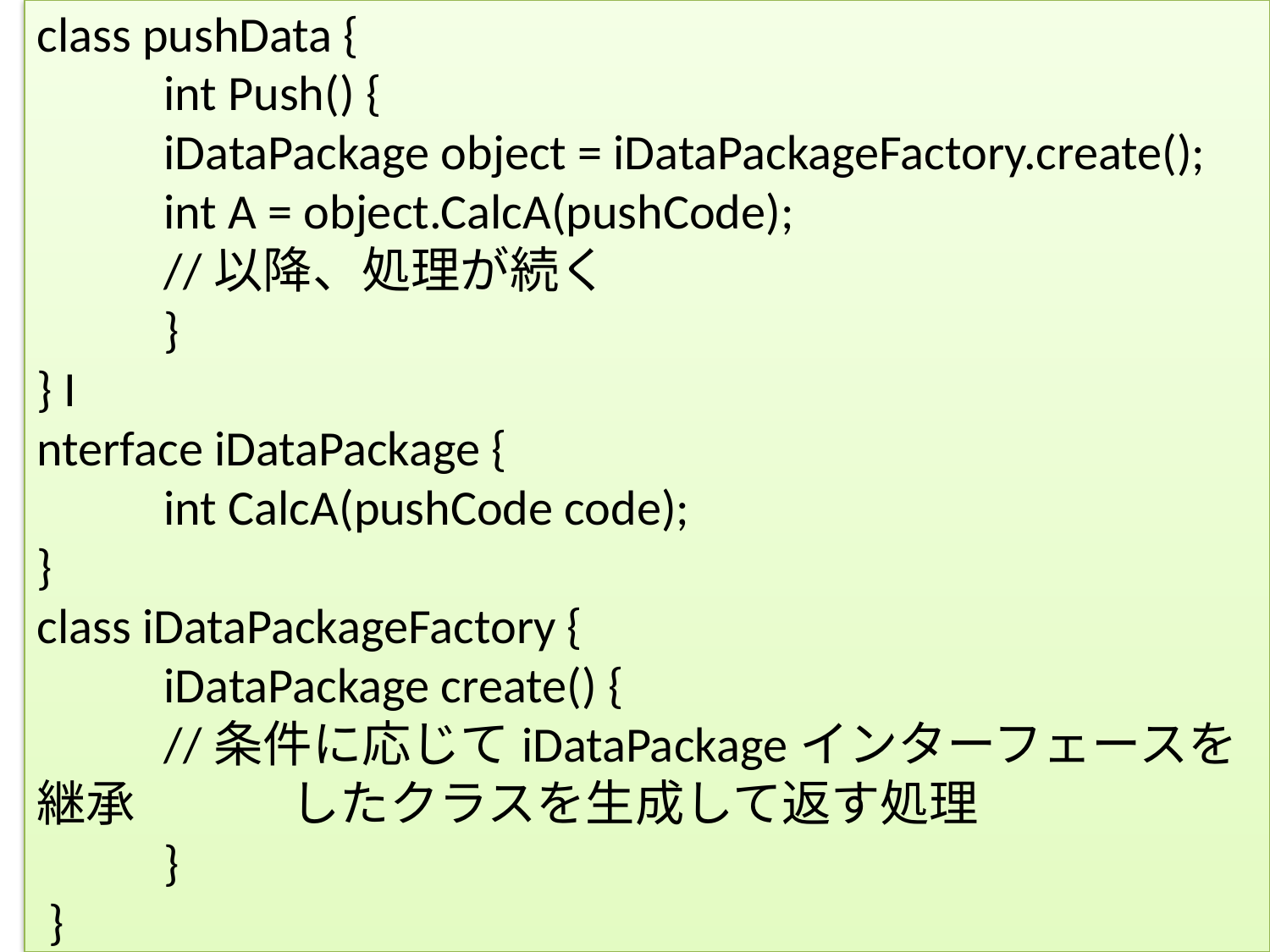

class pushData {
 	int Push() {
 	iDataPackage object = iDataPackageFactory.create();
 	int A = object.CalcA(pushCode);
	//以降、処理が続く
	}
} I
nterface iDataPackage {
	int CalcA(pushCode code);
}
class iDataPackageFactory {
	iDataPackage create() {
	//条件に応じてiDataPackageインターフェースを継承		したクラスを生成して返す処理
	}
 }
#